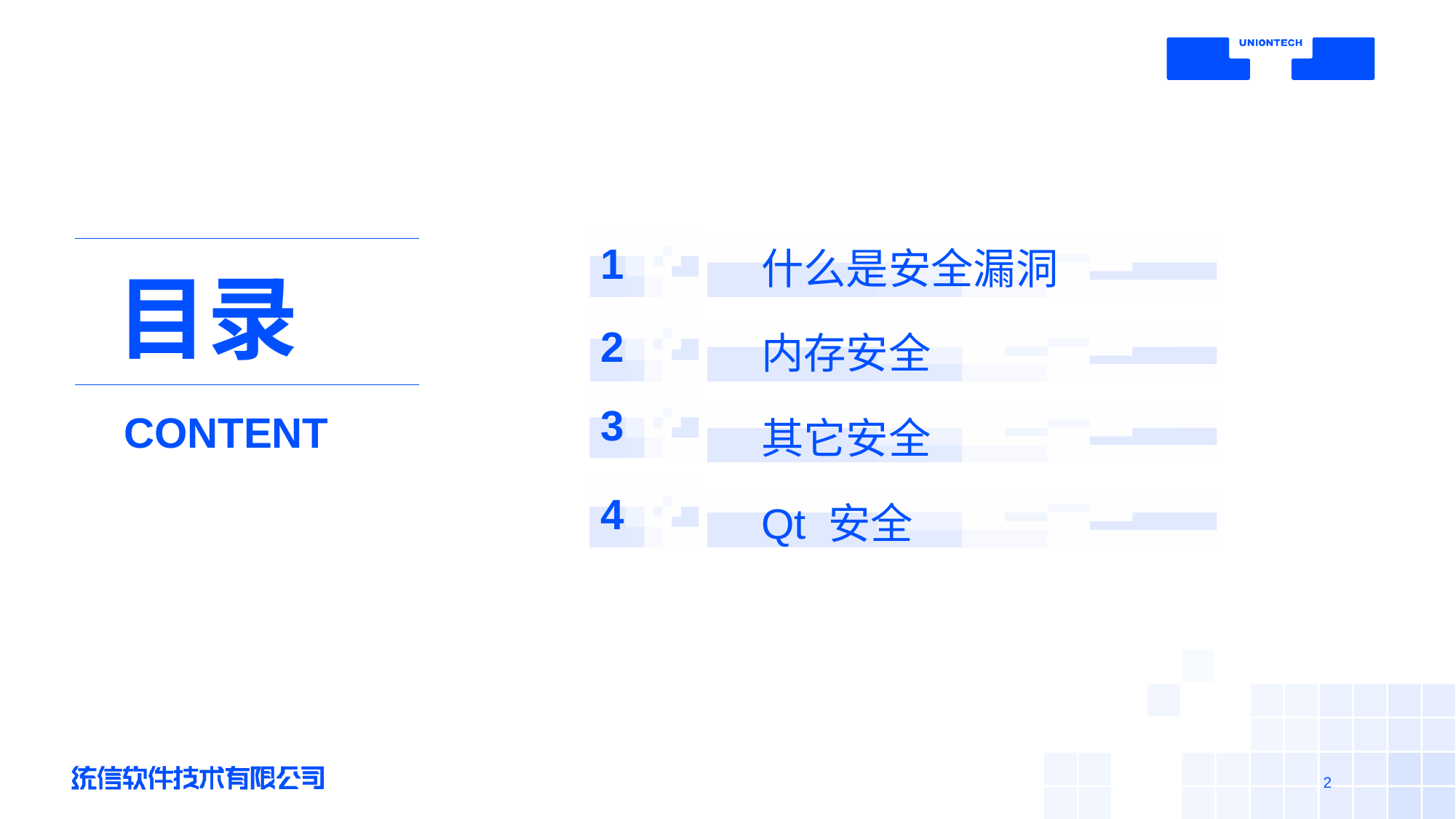

什么是安全漏洞
内存安全
其它安全
Qt 安全

1

目录
2

3
CONTENTS

4